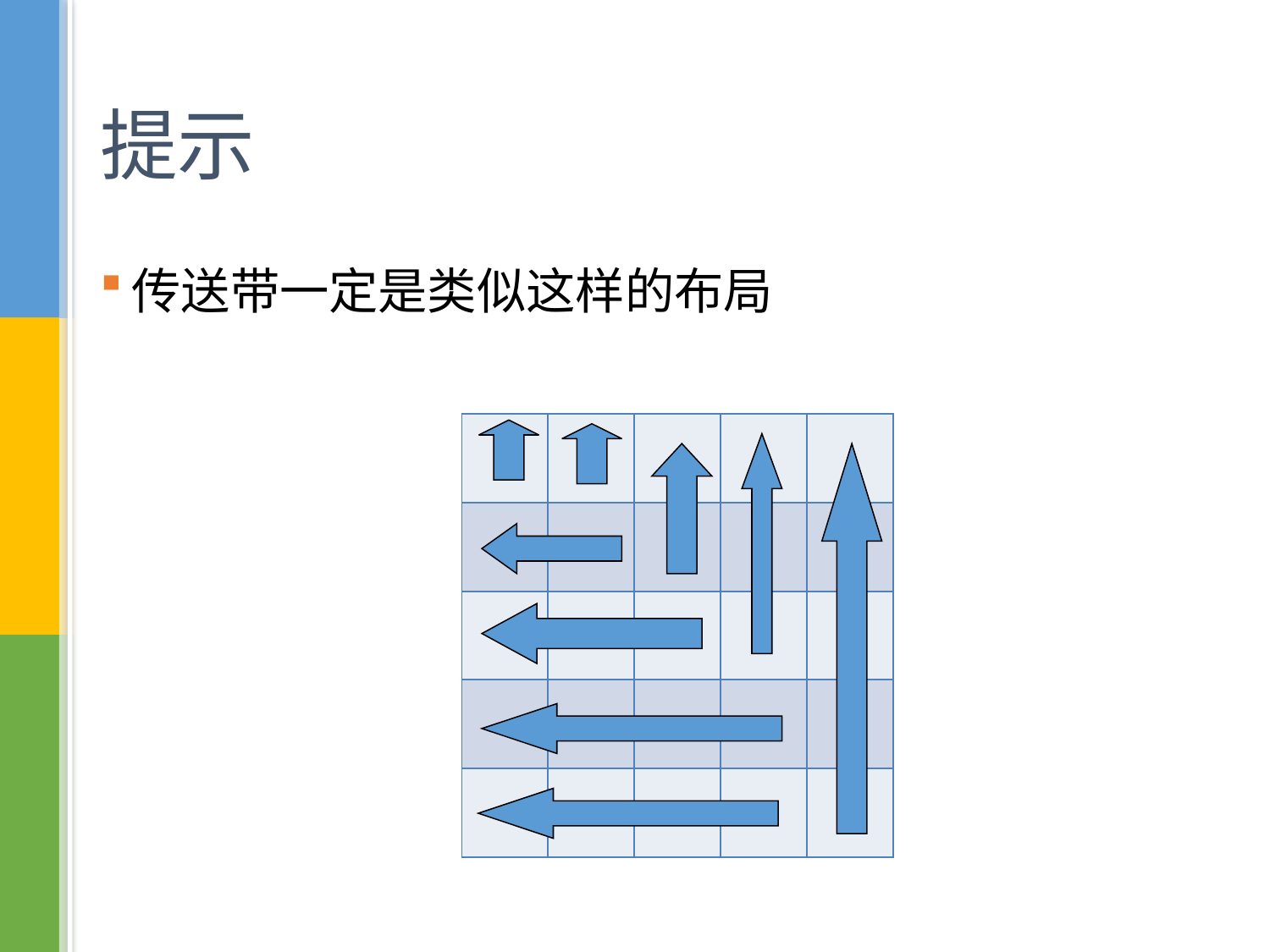

# 提示
传送带一定是类似这样的布局
|  |  |  |  |  |
| --- | --- | --- | --- | --- |
|  |  |  |  |  |
|  |  |  |  |  |
|  |  |  |  |  |
|  |  |  |  |  |